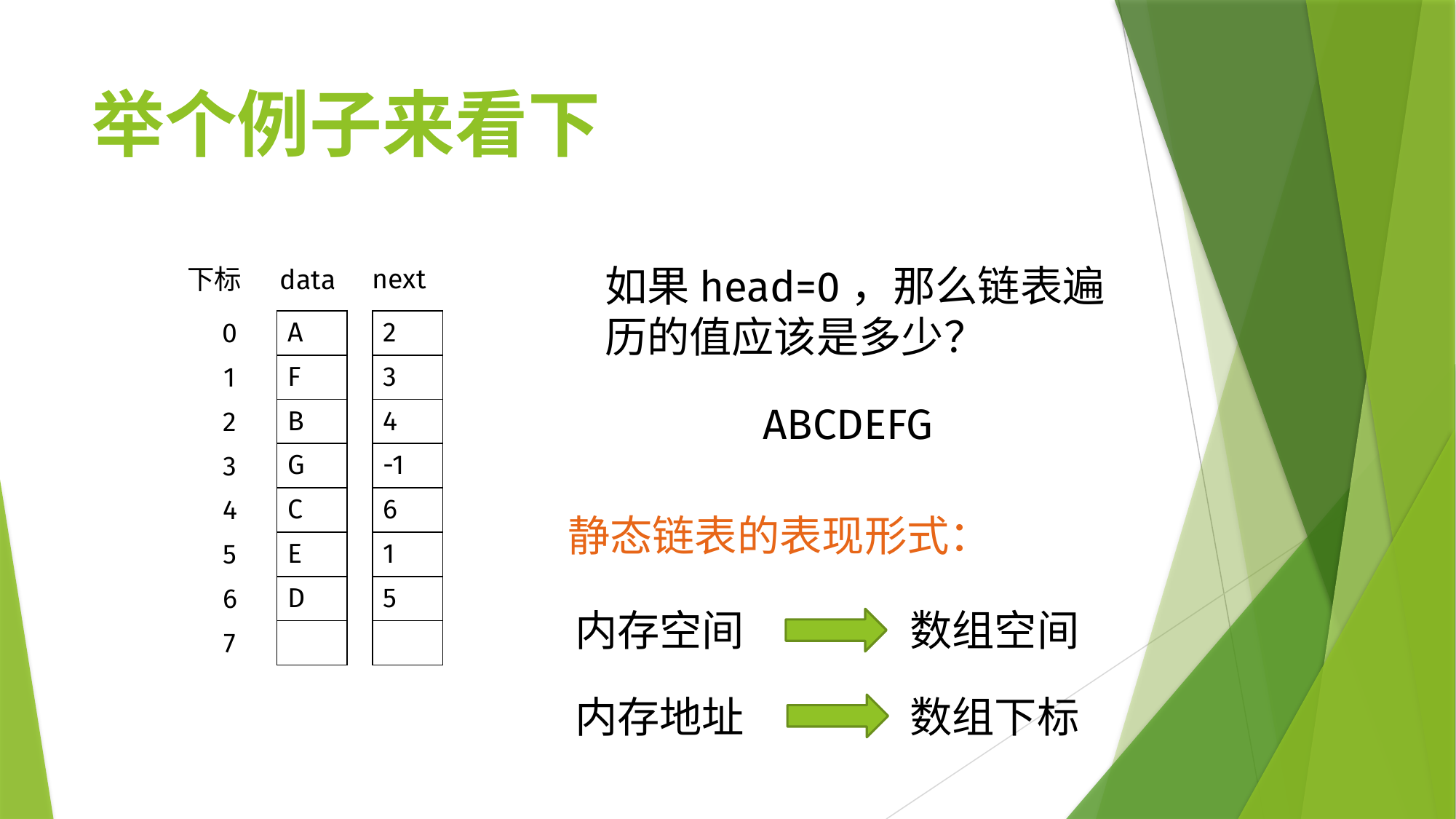

# 举个例子来看下
如果head=0，那么链表遍历的值应该是多少？
next
下标
data
| A |
| --- |
| F |
| B |
| G |
| C |
| E |
| D |
|  |
| 2 |
| --- |
| 3 |
| 4 |
| -1 |
| 6 |
| 1 |
| 5 |
|  |
| 0 |
| --- |
| 1 |
| 2 |
| 3 |
| 4 |
| 5 |
| 6 |
| 7 |
ABCDEFG
静态链表的表现形式：
内存空间
数组空间

内存地址
数组下标